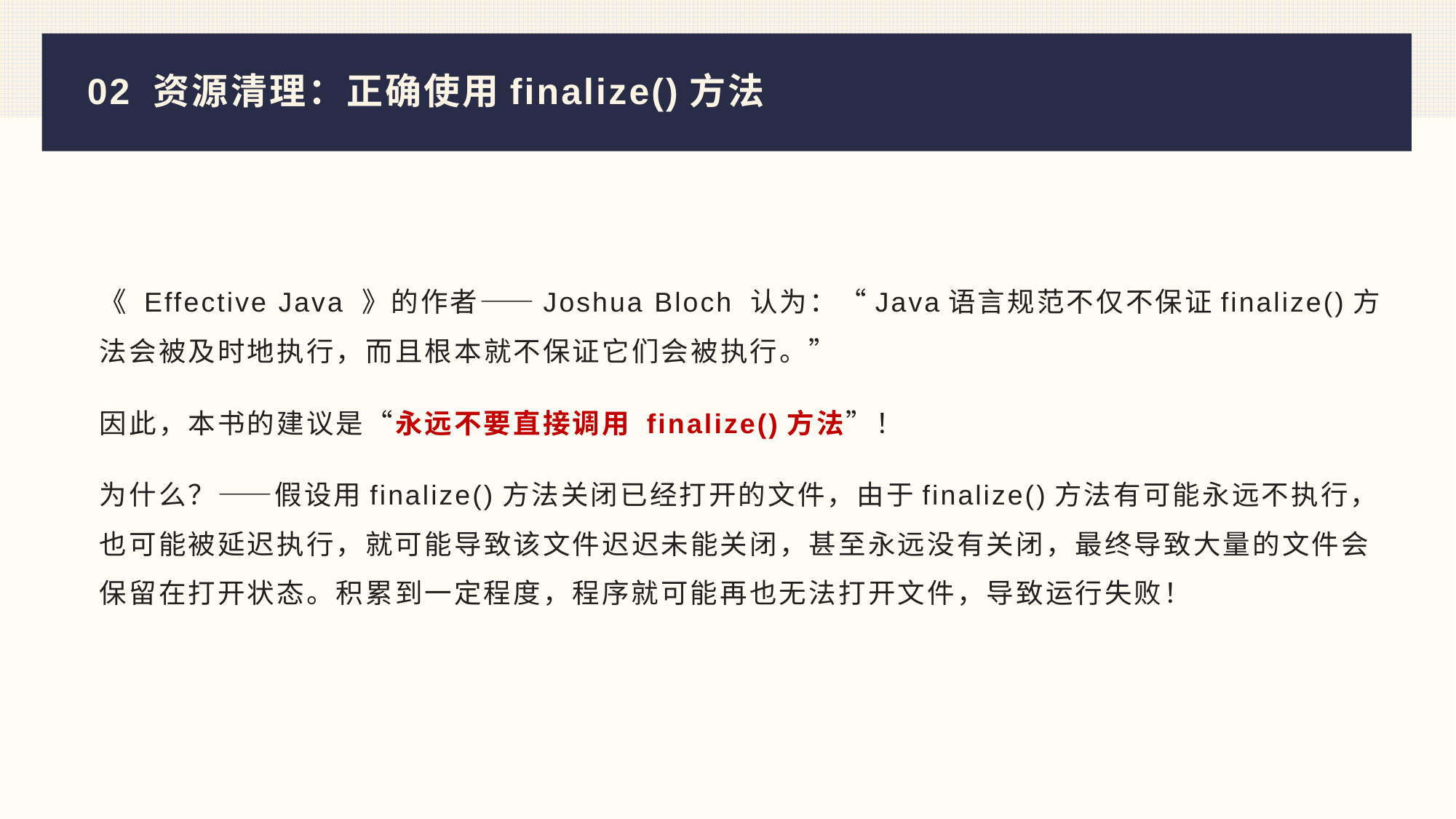

# 02 资源清理：正确使用finalize()方法
《 Effective Java 》的作者——Joshua Bloch 认为：“Java语言规范不仅不保证finalize()方法会被及时地执行，而且根本就不保证它们会被执行。”
因此，本书的建议是“永远不要直接调用 finalize()方法”！
为什么？——假设用finalize()方法关闭已经打开的文件，由于finalize()方法有可能永远不执行，也可能被延迟执行，就可能导致该文件迟迟未能关闭，甚至永远没有关闭，最终导致大量的文件会保留在打开状态。积累到一定程度，程序就可能再也无法打开文件，导致运行失败！